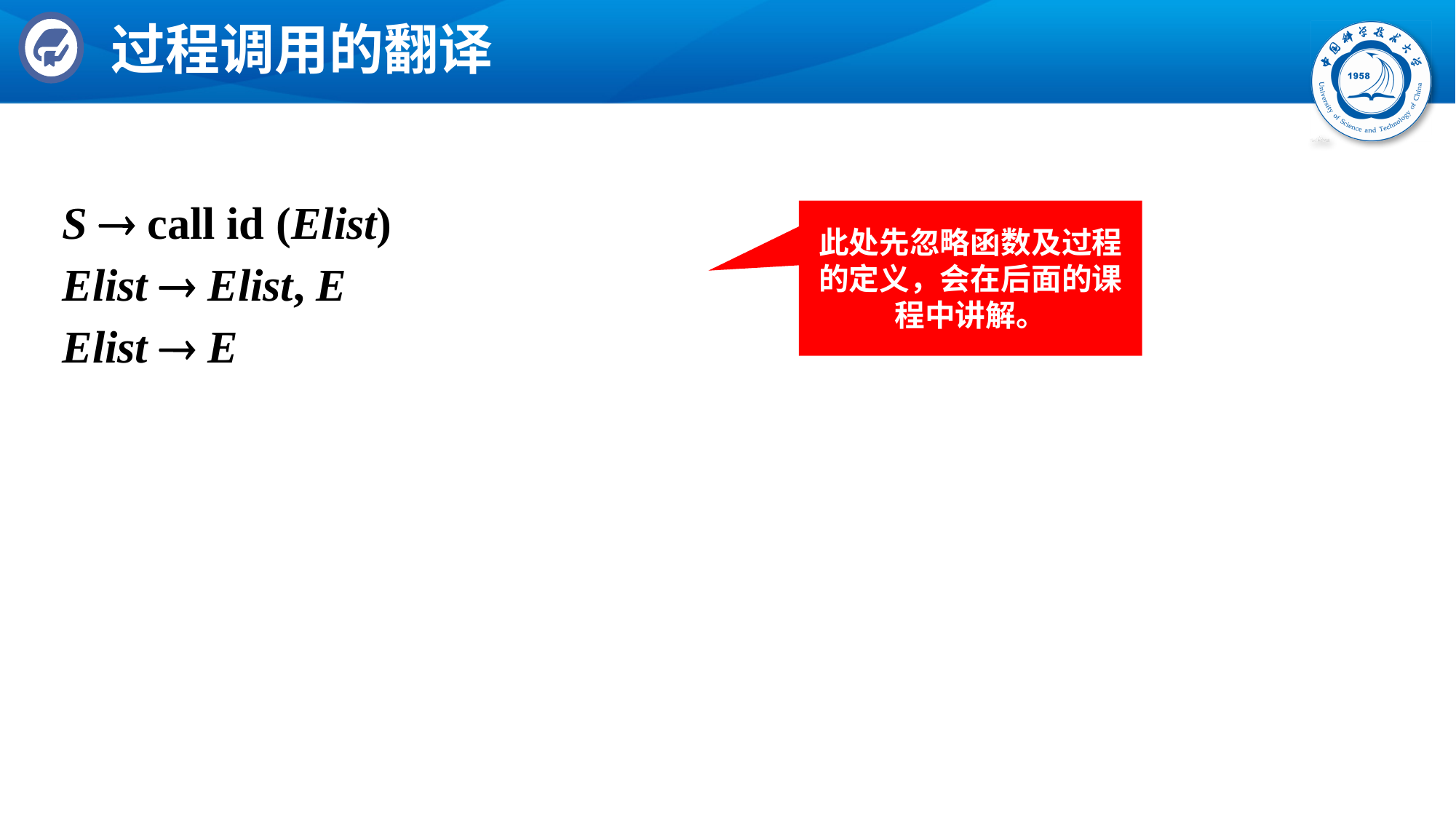

# 过程调用的翻译

S → call id (Elist)
Elist → Elist, E
Elist → E

此处先忽略函数及过程的定义，会在后面的课程中讲解。